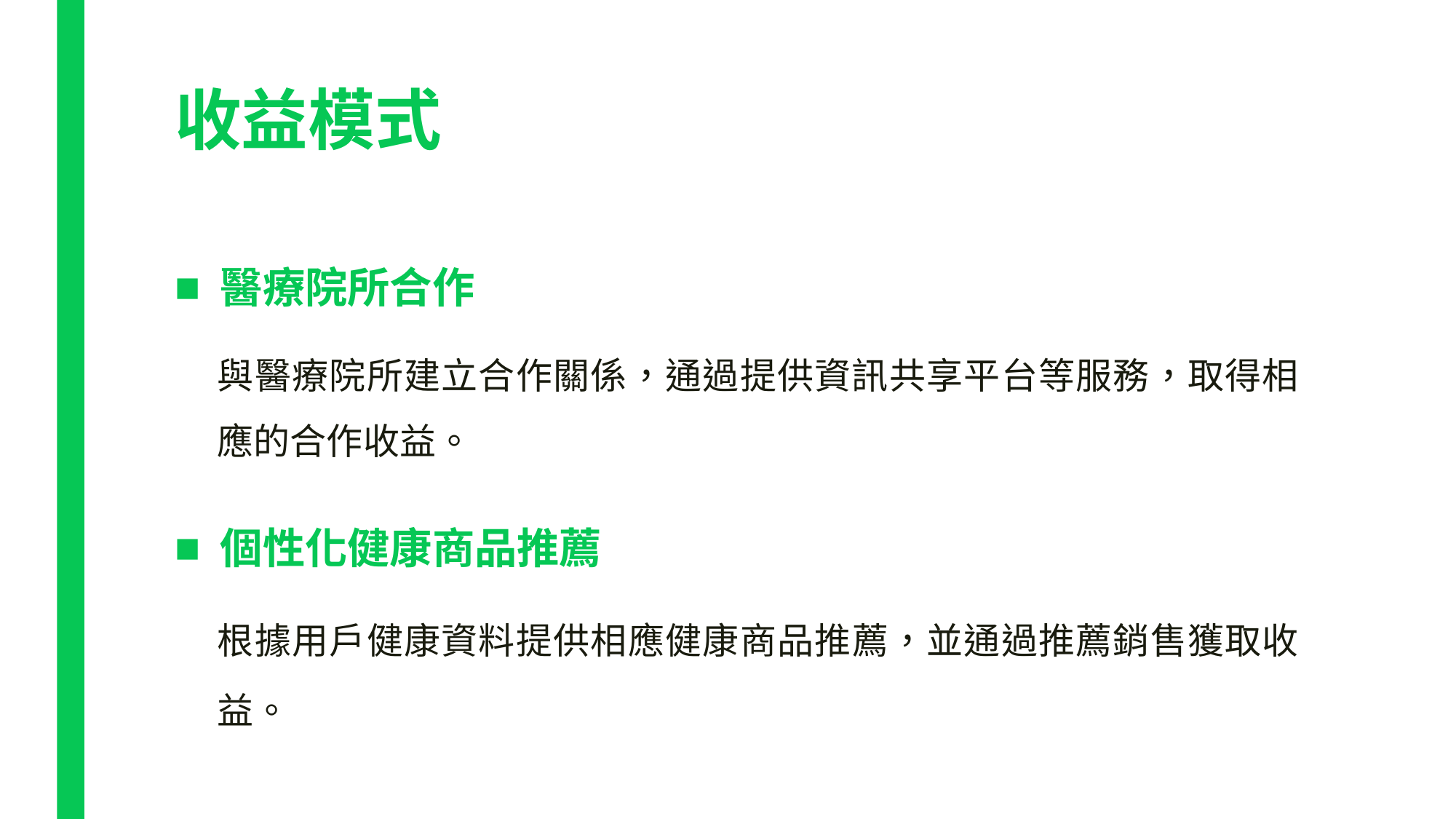

# 收益模式
醫療院所合作
與醫療院所建立合作關係，通過提供資訊共享平台等服務，取得相應的合作收益。

個性化健康商品推薦
根據用戶健康資料提供相應健康商品推薦，並通過推薦銷售獲取收益。